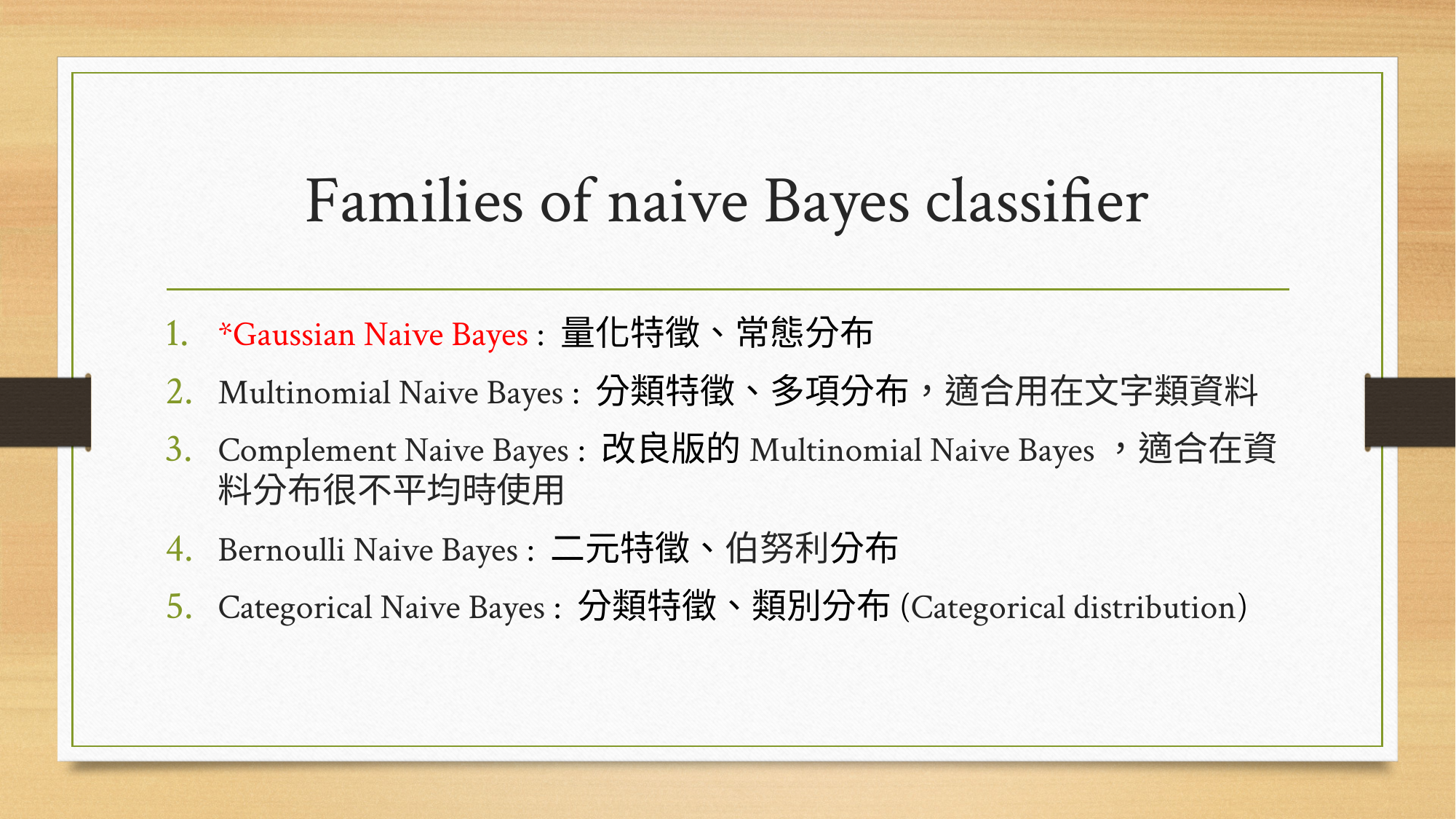

# Families of naive Bayes classifier
*Gaussian Naive Bayes : 量化特徵、常態分布
Multinomial Naive Bayes : 分類特徵、多項分布，適合用在文字類資料
Complement Naive Bayes : 改良版的Multinomial Naive Bayes，適合在資料分布很不平均時使用
Bernoulli Naive Bayes : 二元特徵、伯努利分布
Categorical Naive Bayes : 分類特徵、類別分布(Categorical distribution)